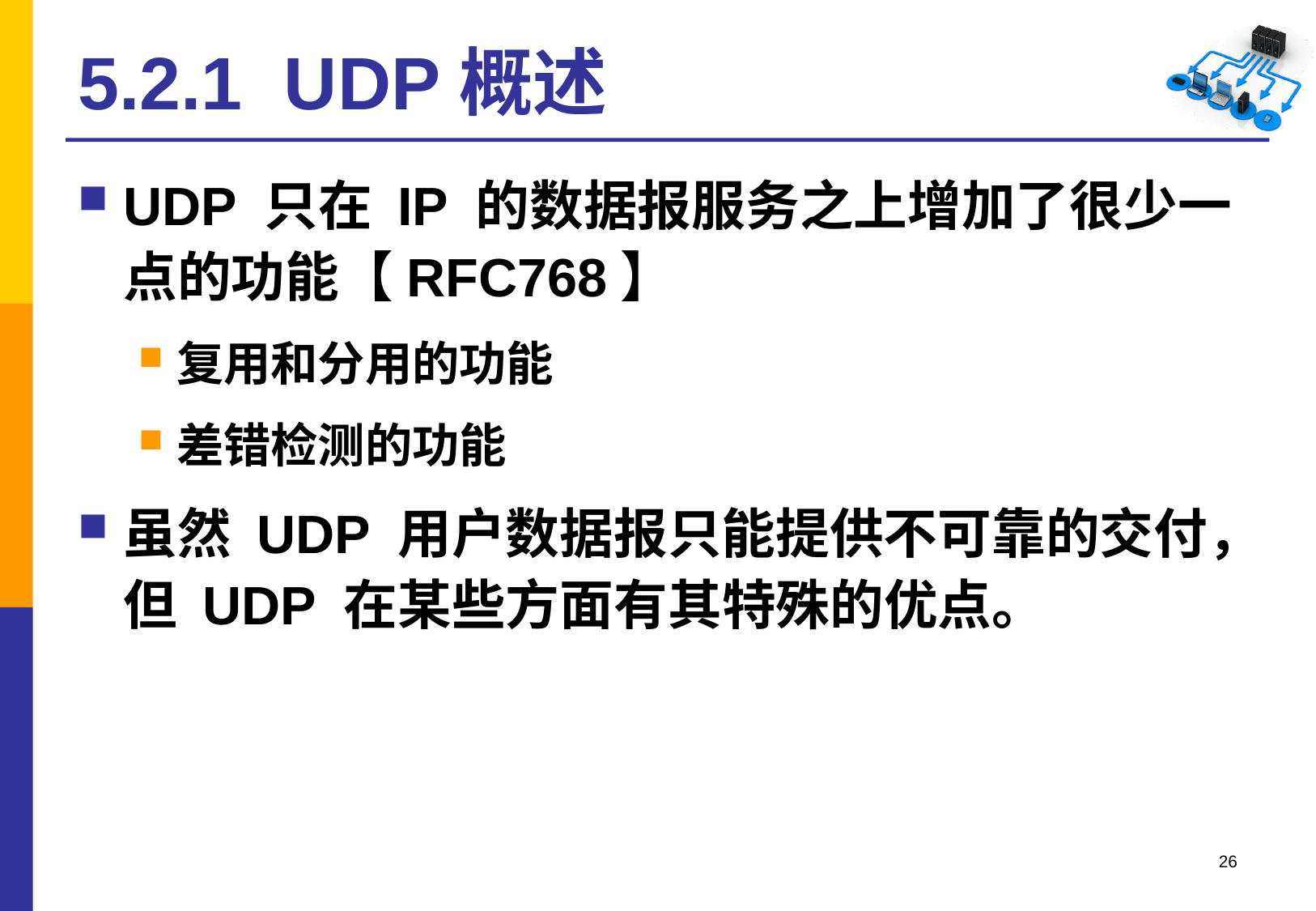

# 5.2.1  UDP概述
UDP 只在 IP 的数据报服务之上增加了很少一点的功能【RFC768】
复用和分用的功能
差错检测的功能
虽然 UDP 用户数据报只能提供不可靠的交付，但 UDP 在某些方面有其特殊的优点。
26